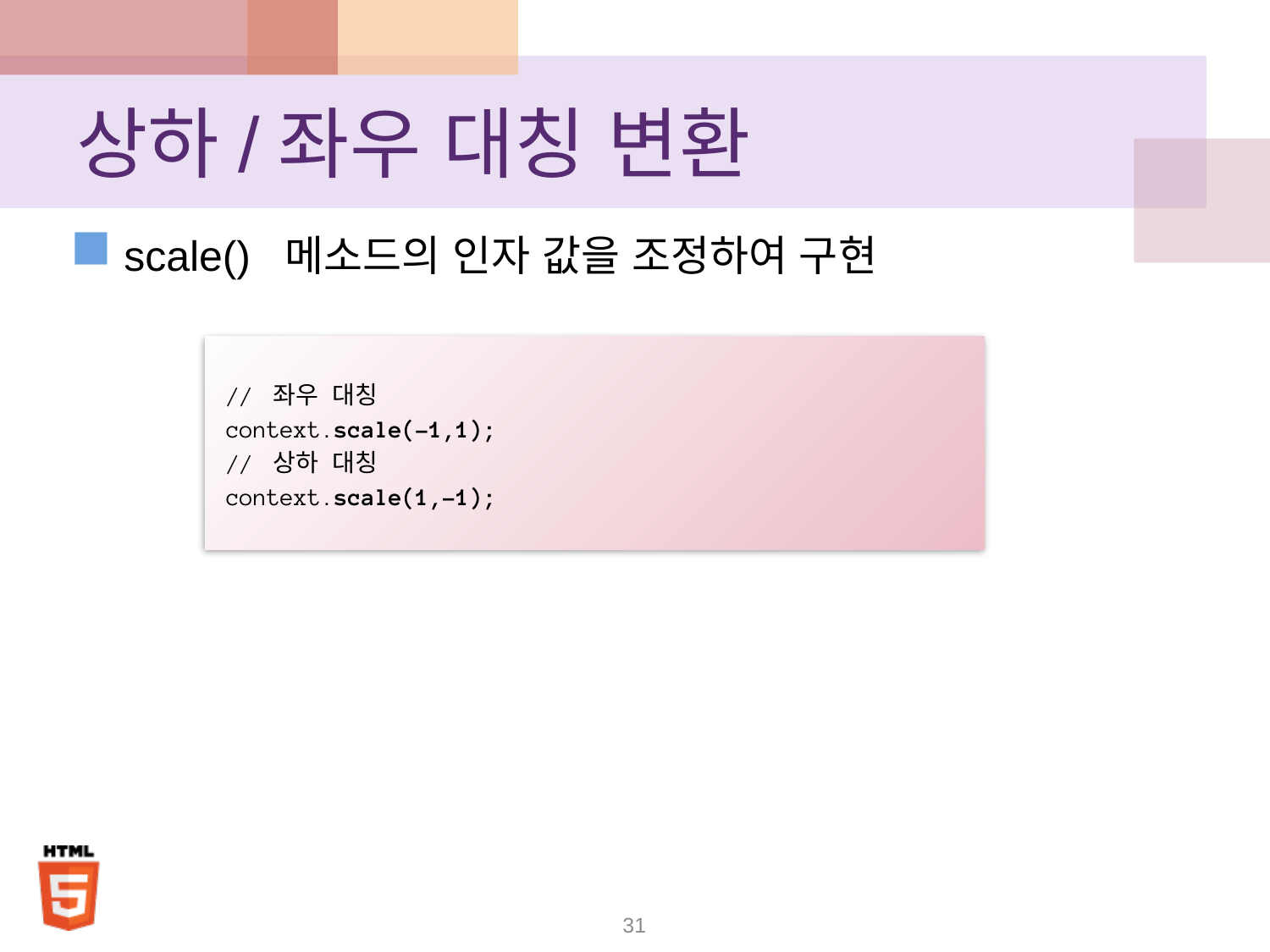

# 상하/좌우 대칭 변환
scale()  메소드의 인자 값을 조정하여 구현
// 좌우 대칭
context.scale(-1,1);
// 상하 대칭
context.scale(1,-1);
31